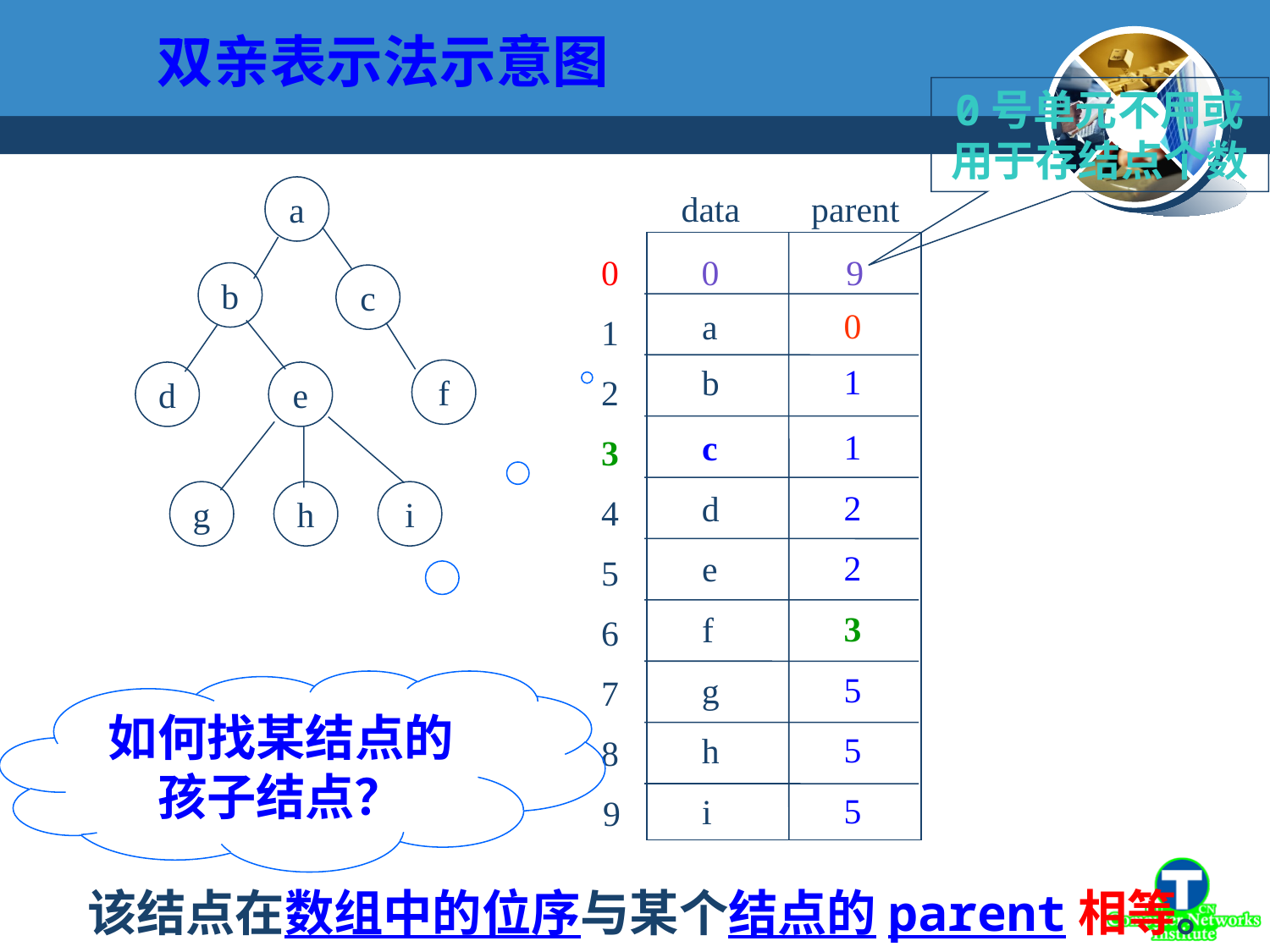

双亲表示法示意图
0号单元不用或
用于存结点个数
a

b
c

f
d
e

g
h
i
data
parent

0

1

2

3

4

5

6

7

8

9
0
9
0
a
b
c
d
e
f
g
h
i
1
1
2
2
3
5
如何找某结点的
孩子结点？
5
5
100
该结点在数组中的位序与某个结点的parent相等。